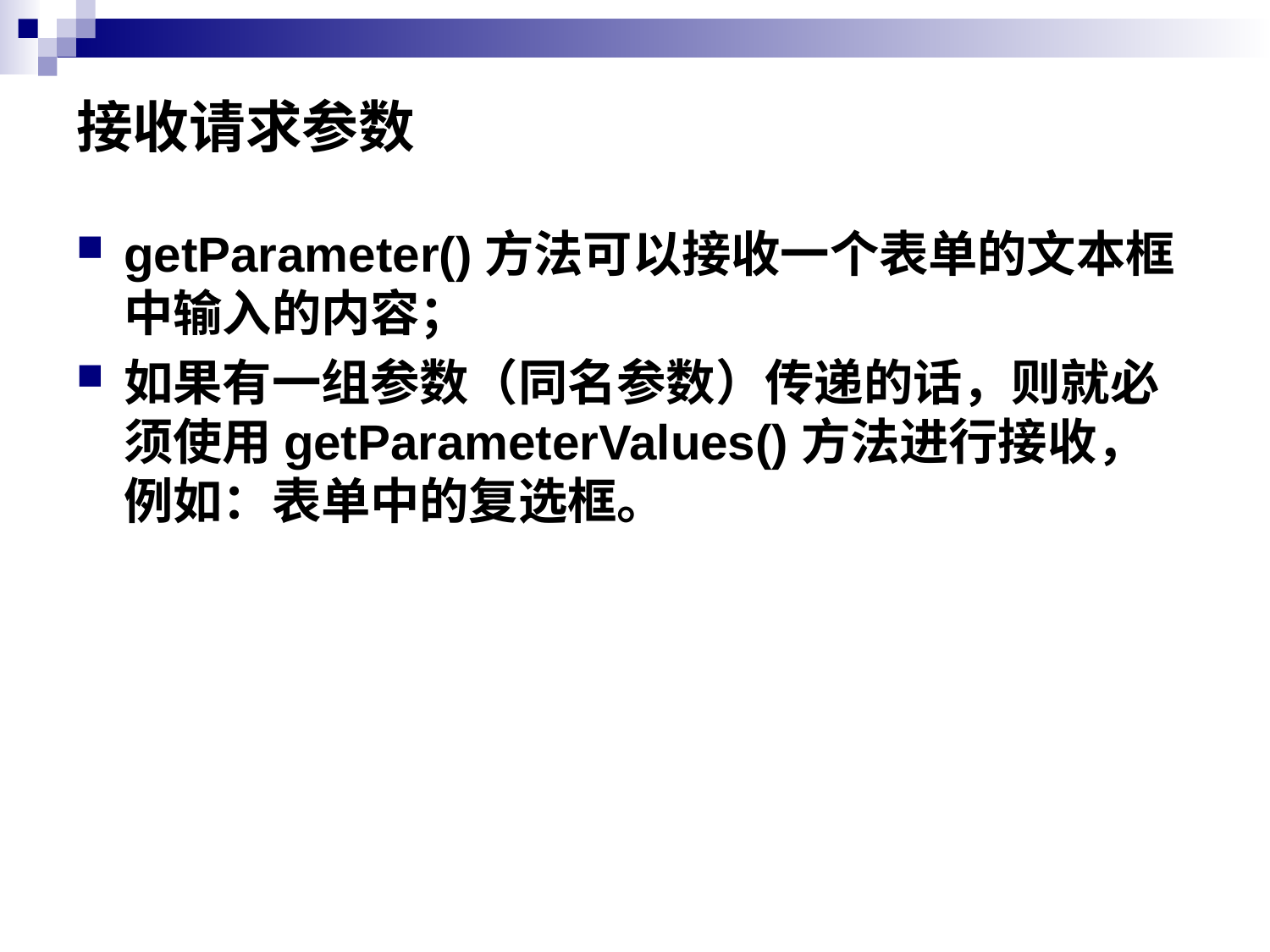

# 接收请求参数
getParameter()方法可以接收一个表单的文本框中输入的内容；
如果有一组参数（同名参数）传递的话，则就必须使用getParameterValues()方法进行接收，例如：表单中的复选框。
16